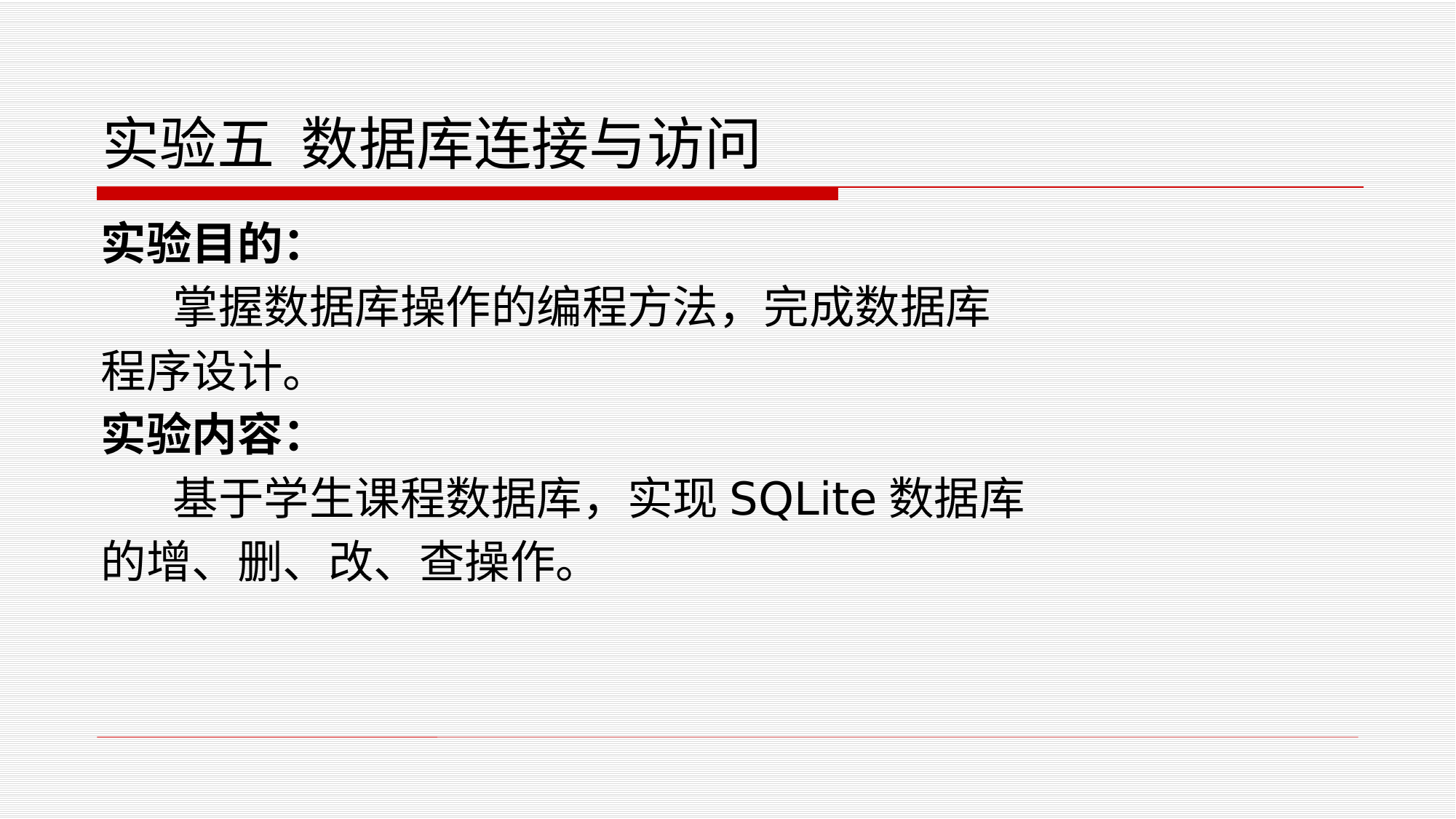

# 实验五  数据库连接与访问
实验目的：
      掌握数据库操作的编程方法，完成数据库
程序设计。
实验内容：
      基于学生课程数据库，实现SQLite数据库
的增、删、改、查操作。